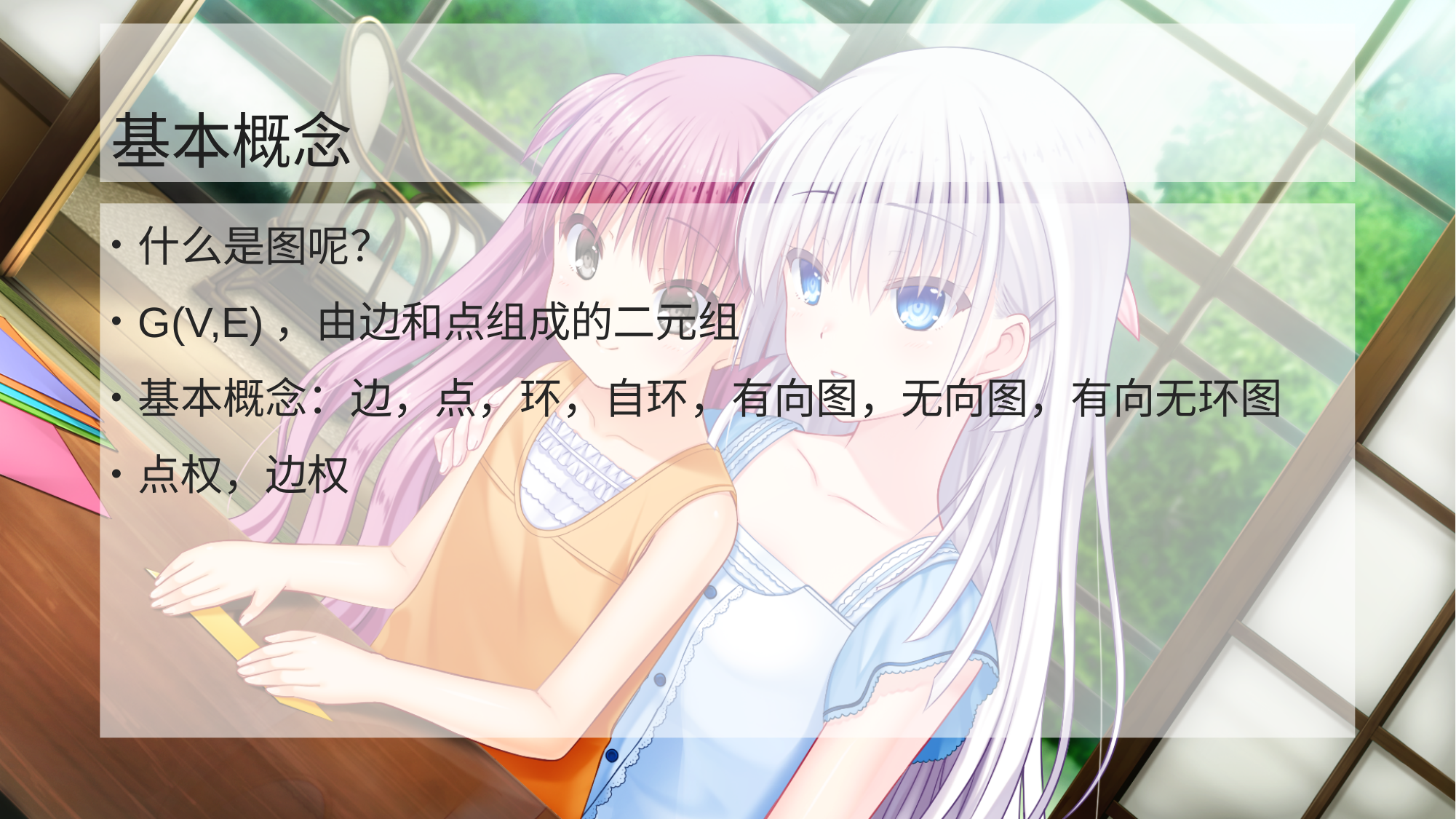

# 基本概念
什么是图呢？
G(V,E)，由边和点组成的二元组
基本概念：边，点，环，自环，有向图，无向图，有向无环图
点权，边权